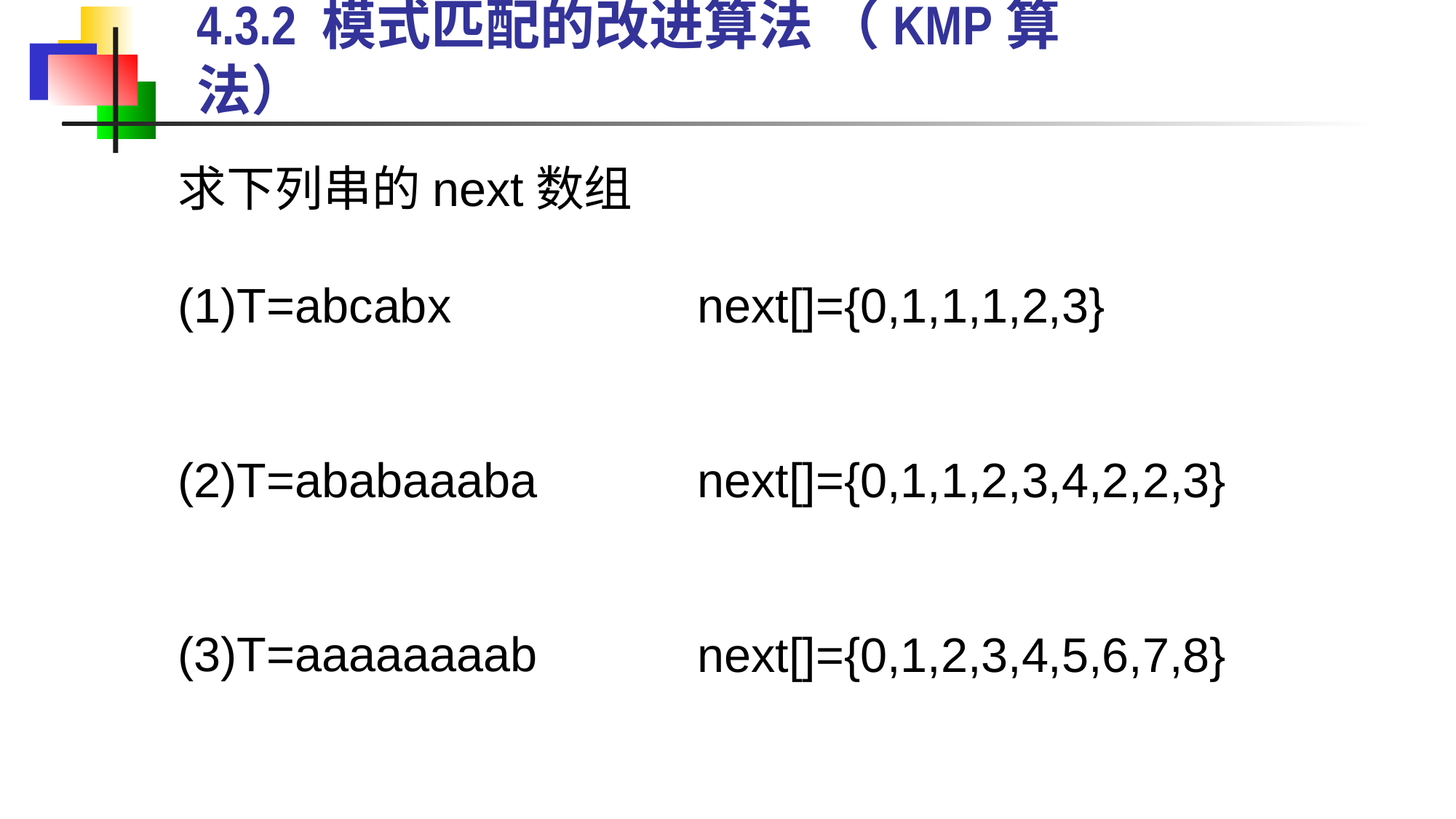

# 4.3.2 模式匹配的改进算法 （KMP算法）
求下列串的next数组

(1)T=abcabx

(2)T=ababaaaba

(3)T=aaaaaaaab

next[]={0,1,1,1,2,3}

next[]={0,1,1,2,3,4,2,2,3}

next[]={0,1,2,3,4,5,6,7,8}